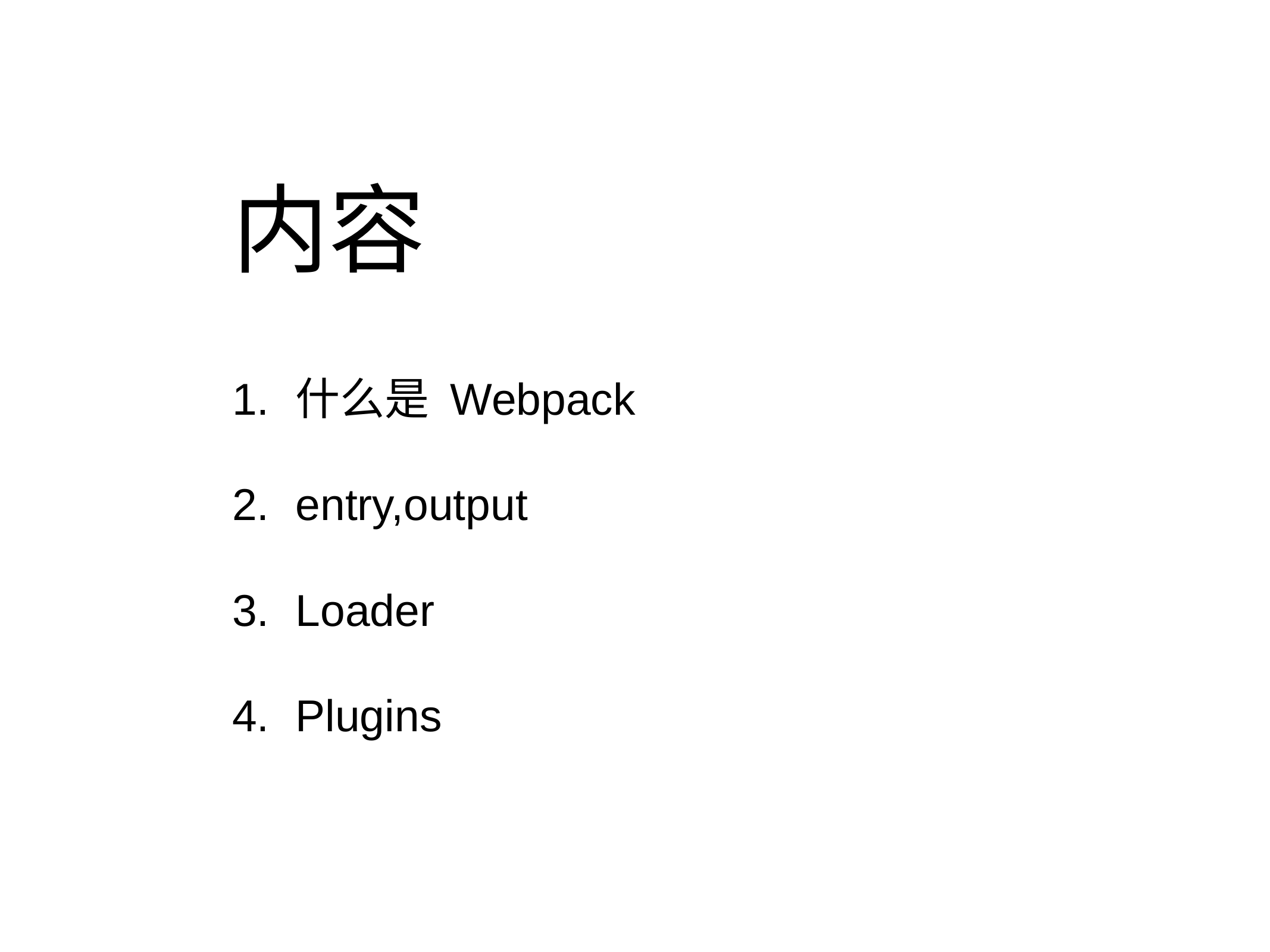

# 内容
什么是 Webpack
entry,output
Loader
Plugins